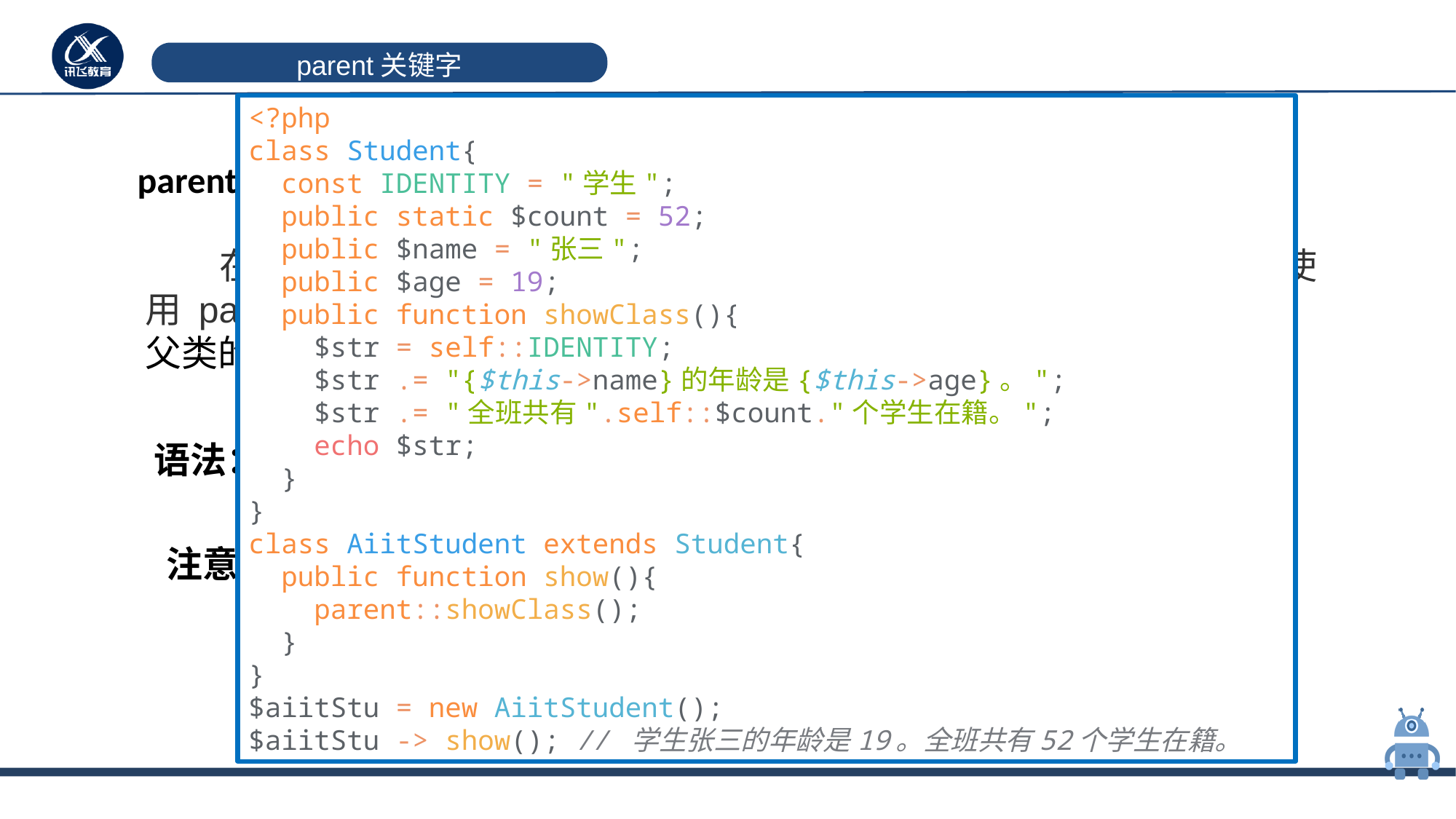

# parent关键字
<?php
class Student{
  const IDENTITY = "学生";
  public static $count = 52;
  public $name = "张三";
  public $age = 19;
  public function showClass(){
    $str = self::IDENTITY;
    $str .= "{$this->name}的年龄是{$this->age}。";
    $str .= "全班共有".self::$count."个学生在籍。";
    echo $str;
  }
}
class AiitStudent extends Student{
  public function show(){
    parent::showClass();
  }
}
$aiitStu = new AiitStudent();
$aiitStu -> show(); // 学生张三的年龄是19。全班共有52个学生在籍。
parent
        在PHP中，parent代表父类，parent可以调用父类的内容，允许使用 parent 关键字在一个子类中调用父类的成员，包括：父类的类常量，父类的静态属性，父类的静态方法，父类的成员方法。
语法：parent::父类成员
注意：不能调用成员属性，因为成员属性只能用对象调用。